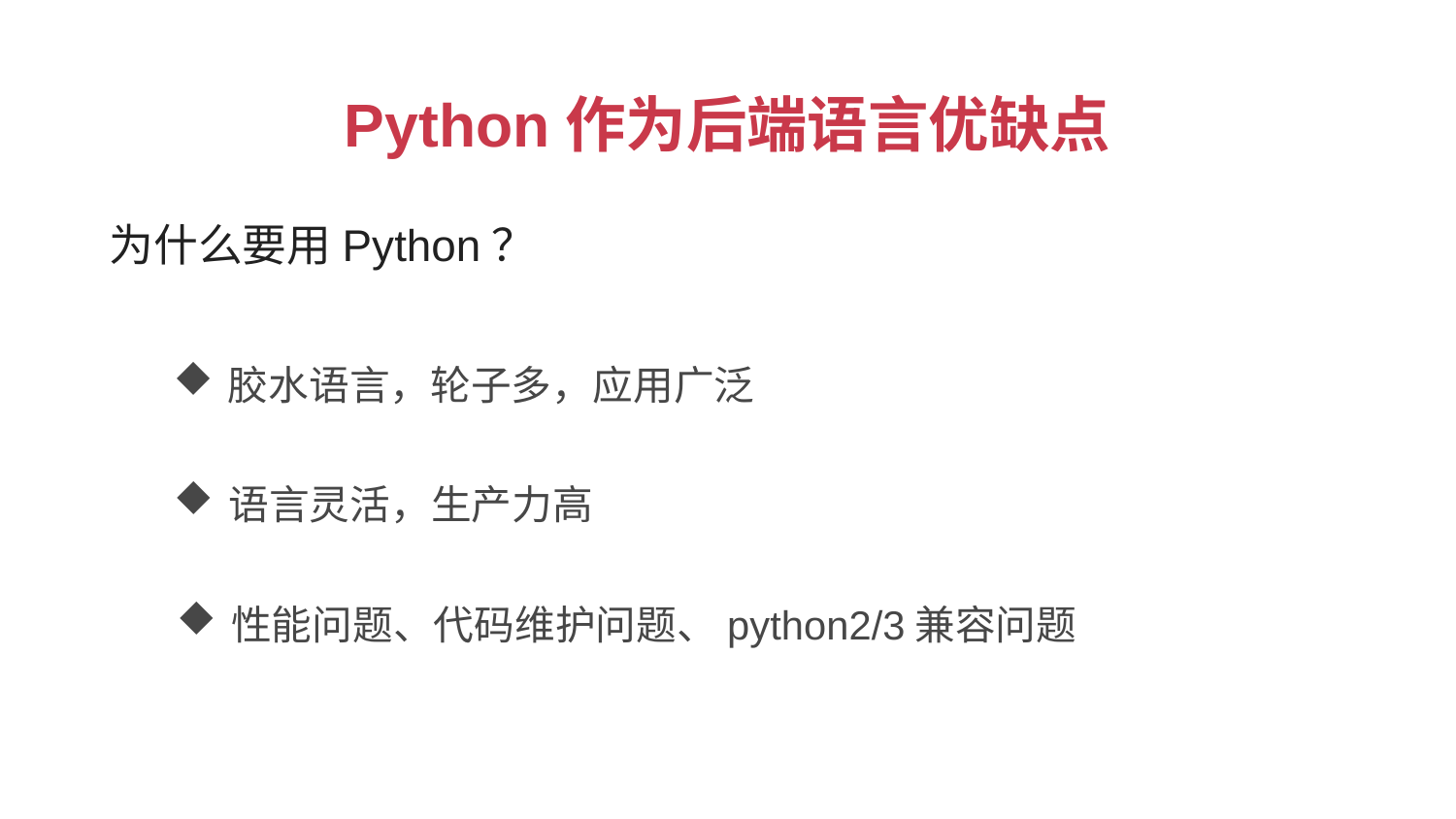

Python作为后端语言优缺点
 为什么要用Python？
胶水语言，轮子多，应用广泛
语言灵活，生产力高
性能问题、代码维护问题、python2/3兼容问题